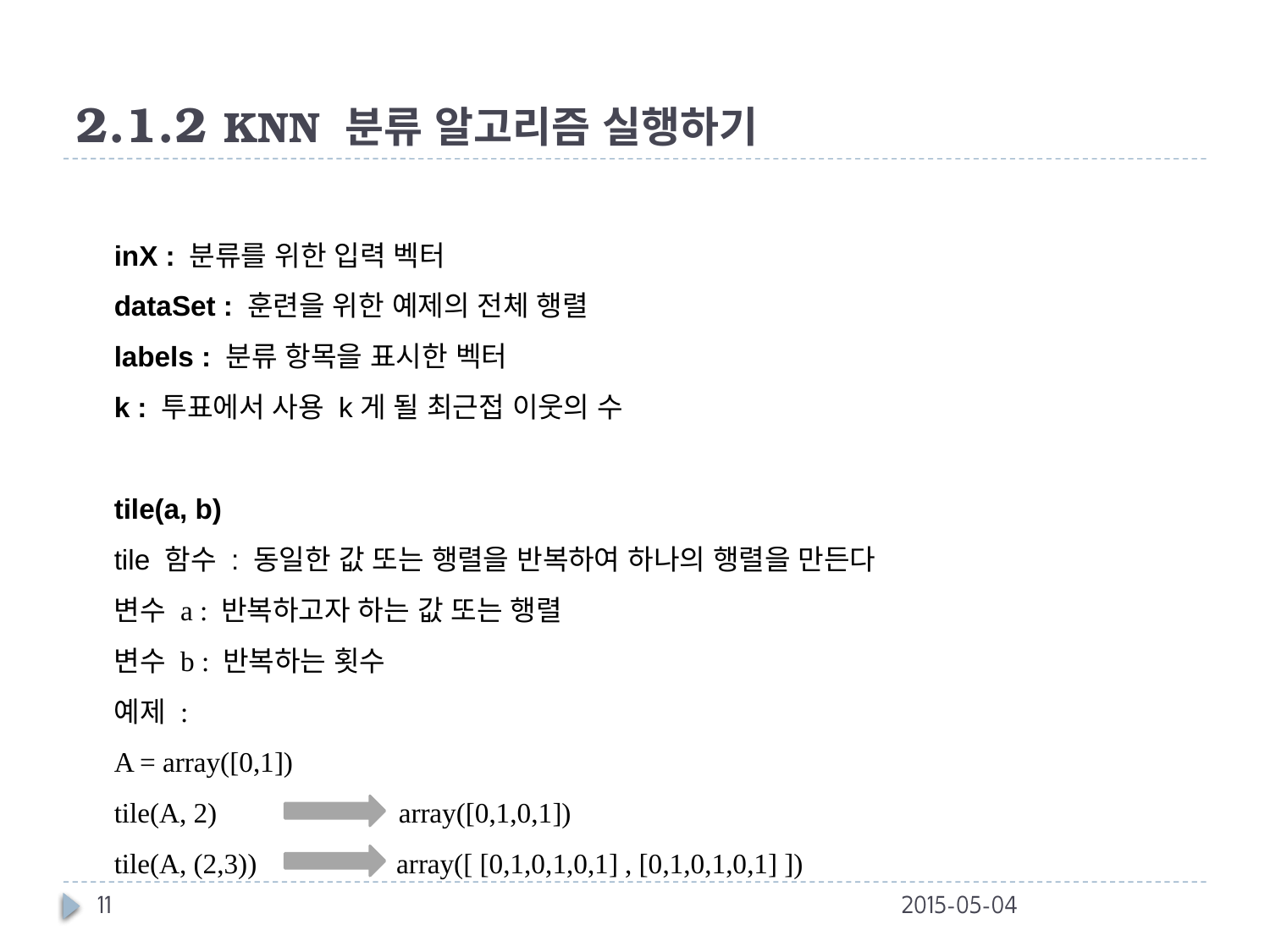

# 2.1.2 KNN 분류 알고리즘 실행하기
inX : 분류를 위한 입력 벡터
dataSet : 훈련을 위한 예제의 전체 행렬
labels : 분류 항목을 표시한 벡터
k : 투표에서 사용 k게 될 최근접 이웃의 수

tile(a, b)
tile 함수 : 동일한 값 또는 행렬을 반복하여 하나의 행렬을 만든다
변수 a : 반복하고자 하는 값 또는 행렬
변수 b : 반복하는 횟수
예제 :
A = array([0,1])
tile(A, 2)                          array([0,1,0,1])
tile(A, (2,3))                    array([ [0,1,0,1,0,1] , [0,1,0,1,0,1] ])

11
2015-05-04